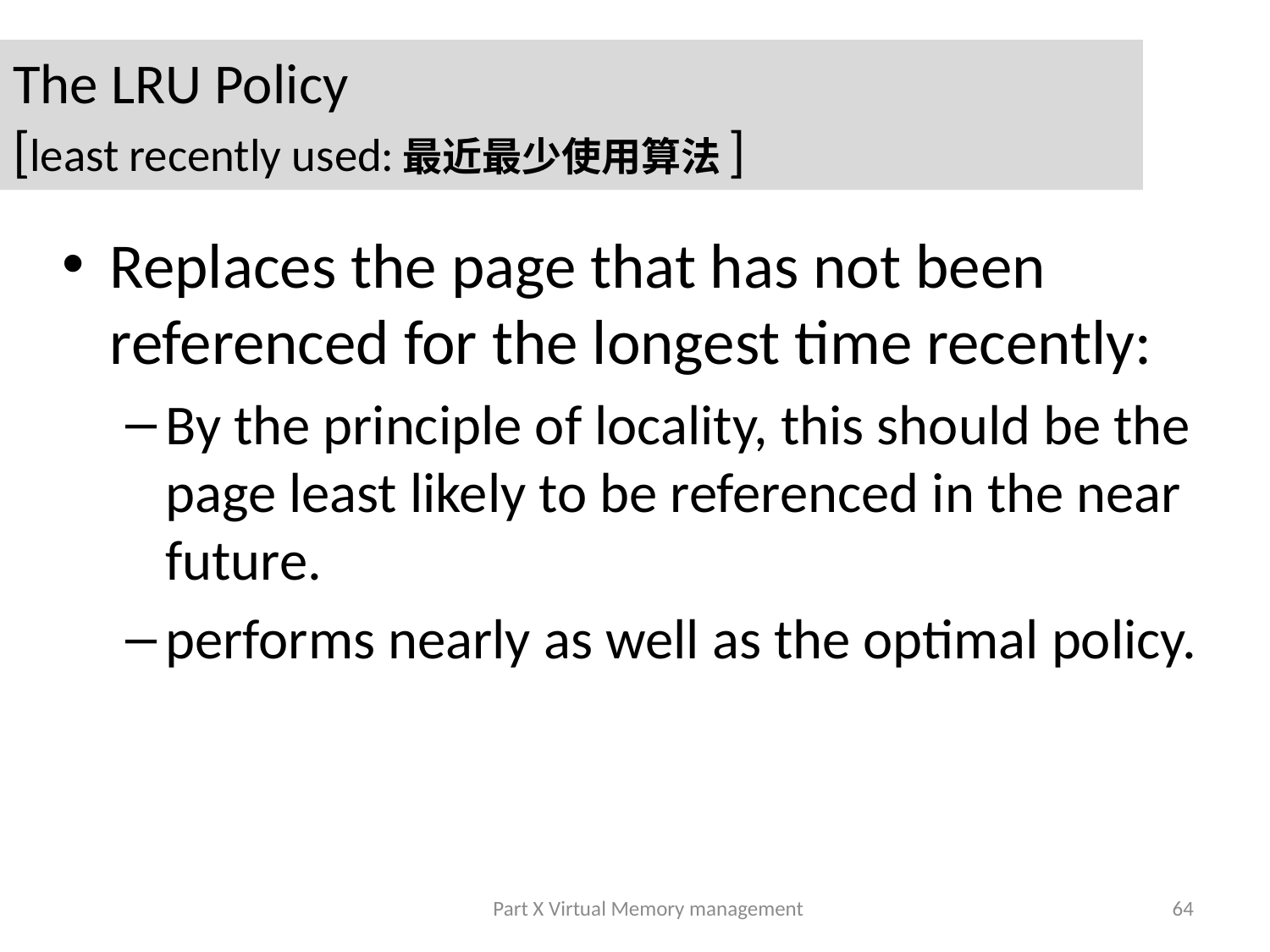

# The LRU Policy [least recently used:最近最少使用算法]
Replaces the page that has not been referenced for the longest time recently:
By the principle of locality, this should be the page least likely to be referenced in the near future.
performs nearly as well as the optimal policy.
Part X Virtual Memory management
64